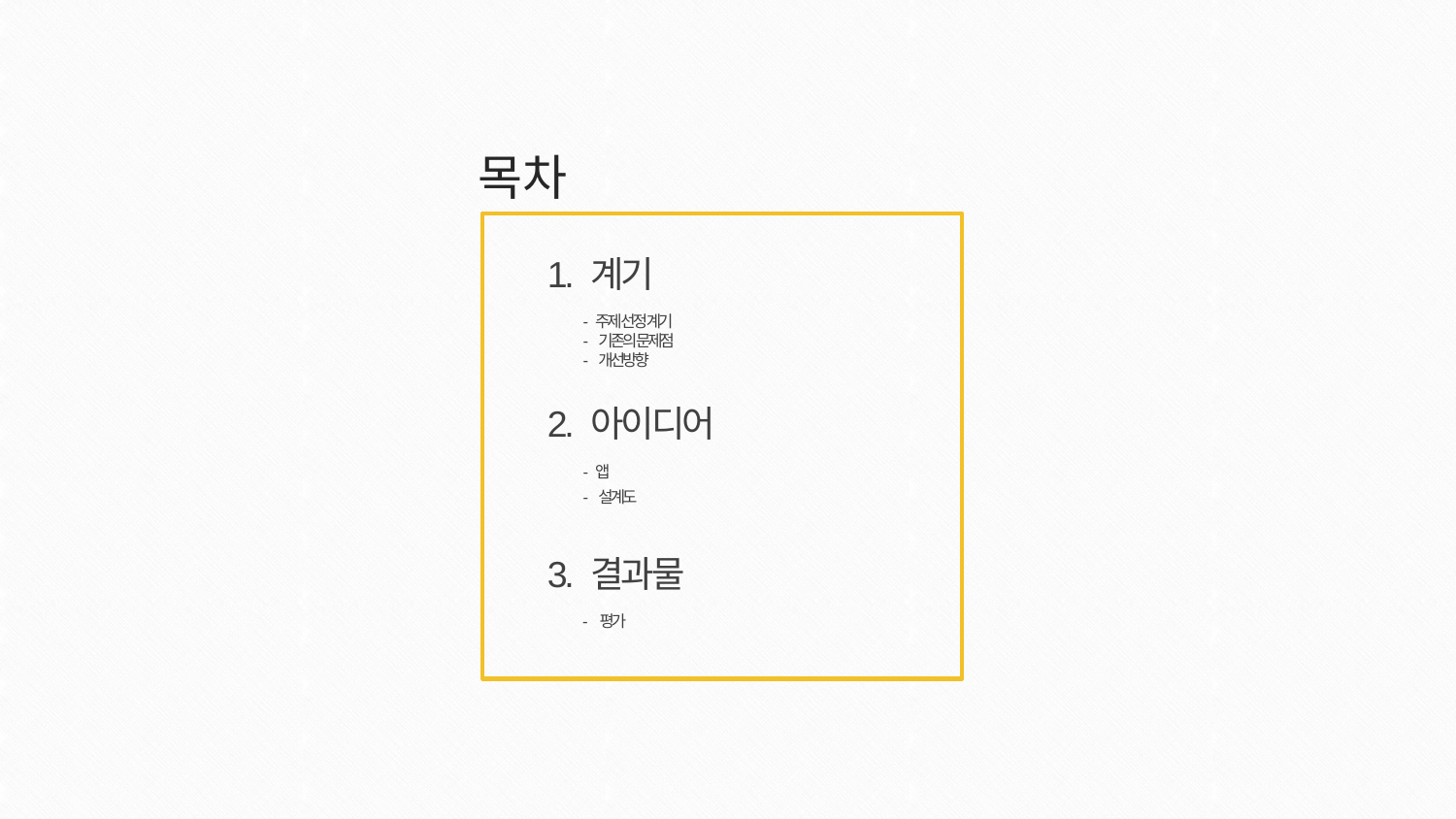

목차

1. 계기
-  주제 선정 계기
-  기존의 문제점
-  개선방향
2. 아이디어
-  앱
-  설계도
3. 결과물
-   평가